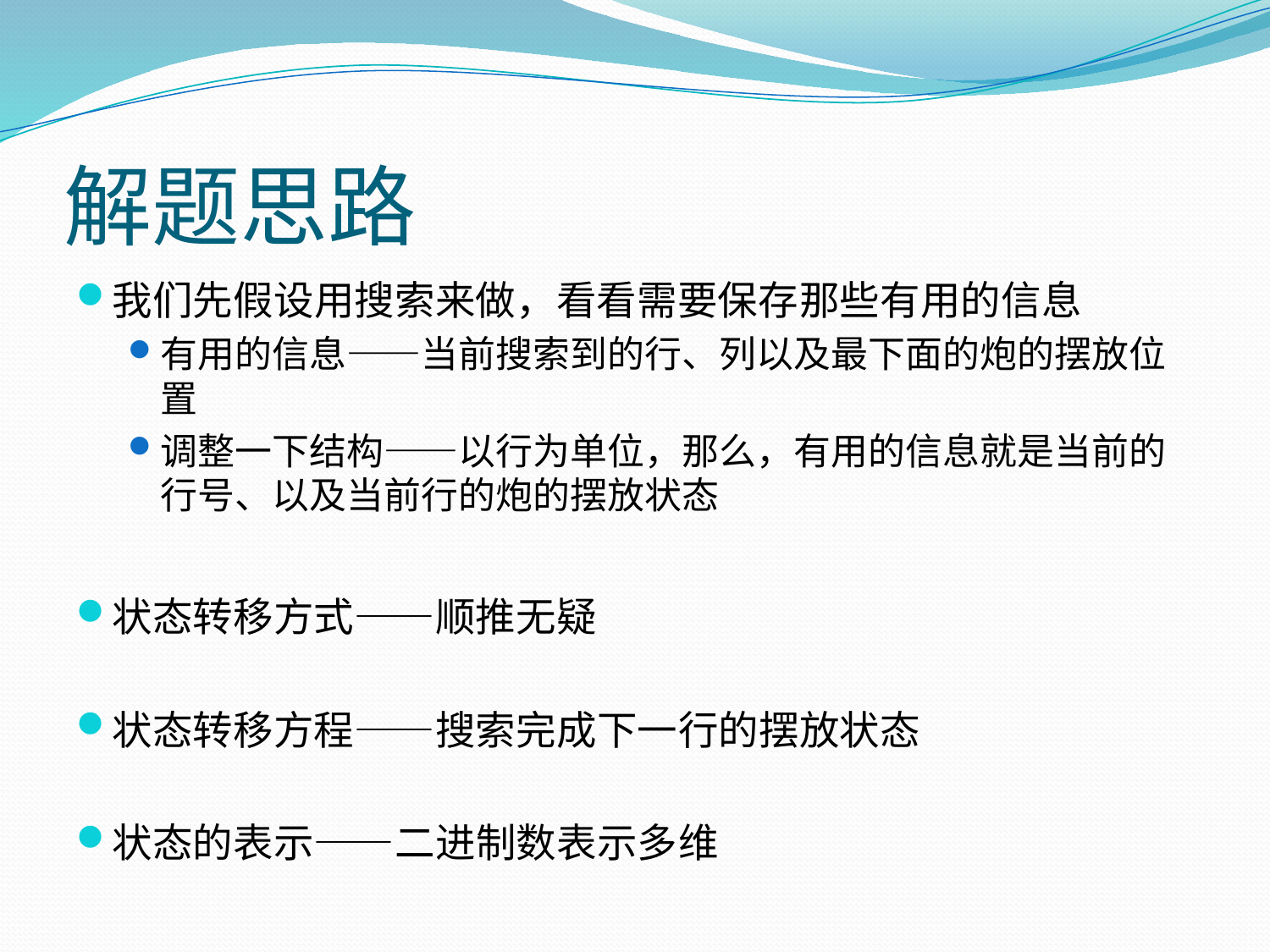

# 解题思路
我们先假设用搜索来做，看看需要保存那些有用的信息
有用的信息——当前搜索到的行、列以及最下面的炮的摆放位置
调整一下结构——以行为单位，那么，有用的信息就是当前的行号、以及当前行的炮的摆放状态

状态转移方式——顺推无疑

状态转移方程——搜索完成下一行的摆放状态

状态的表示——二进制数表示多维